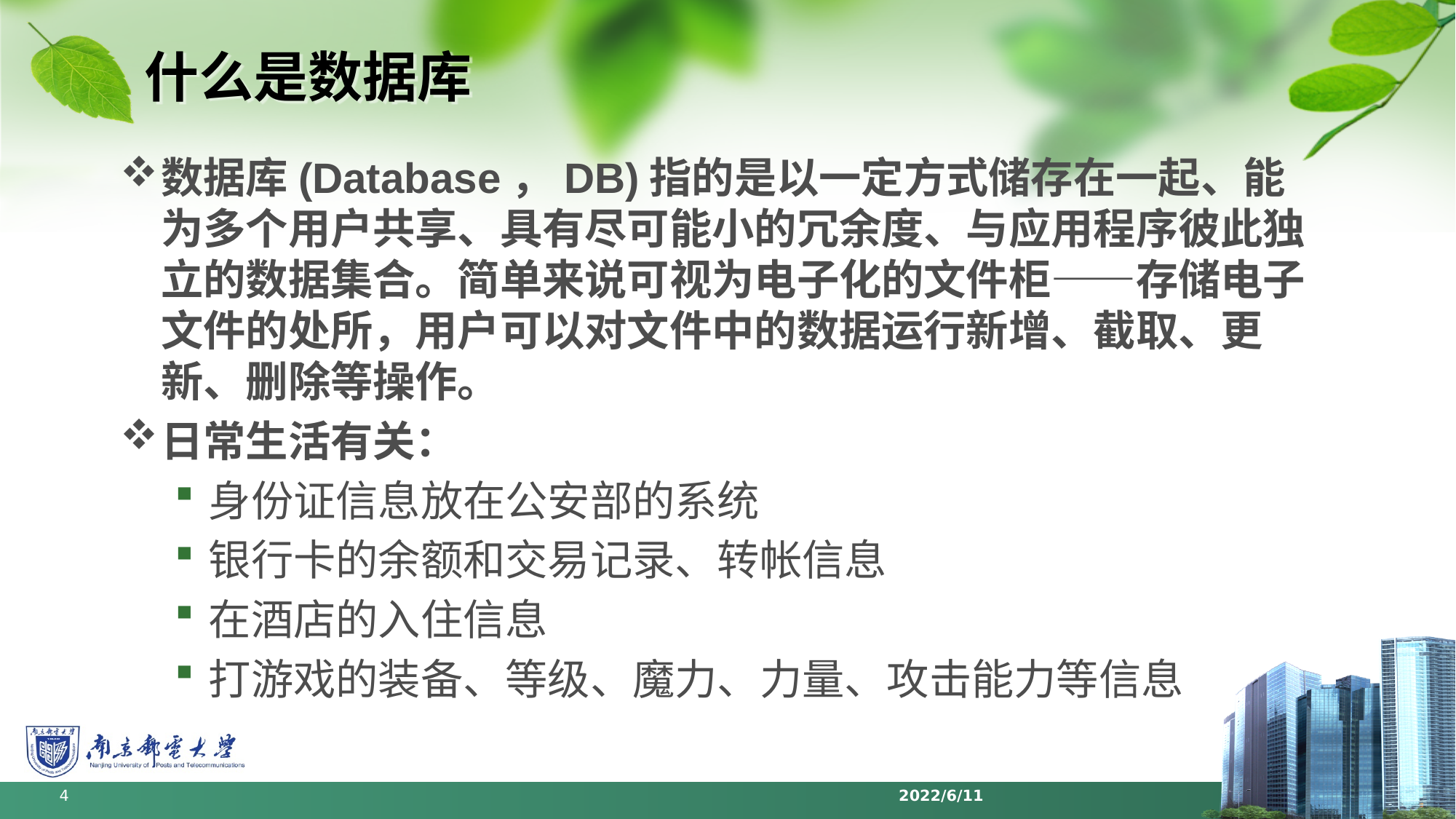

# 什么是数据库
数据库(Database，DB)指的是以一定方式储存在一起、能为多个用户共享、具有尽可能小的冗余度、与应用程序彼此独立的数据集合。简单来说可视为电子化的文件柜——存储电子文件的处所，用户可以对文件中的数据运行新增、截取、更新、删除等操作。
日常生活有关：
身份证信息放在公安部的系统
银行卡的余额和交易记录、转帐信息
在酒店的入住信息
打游戏的装备、等级、魔力、力量、攻击能力等信息

4
2022/6/11